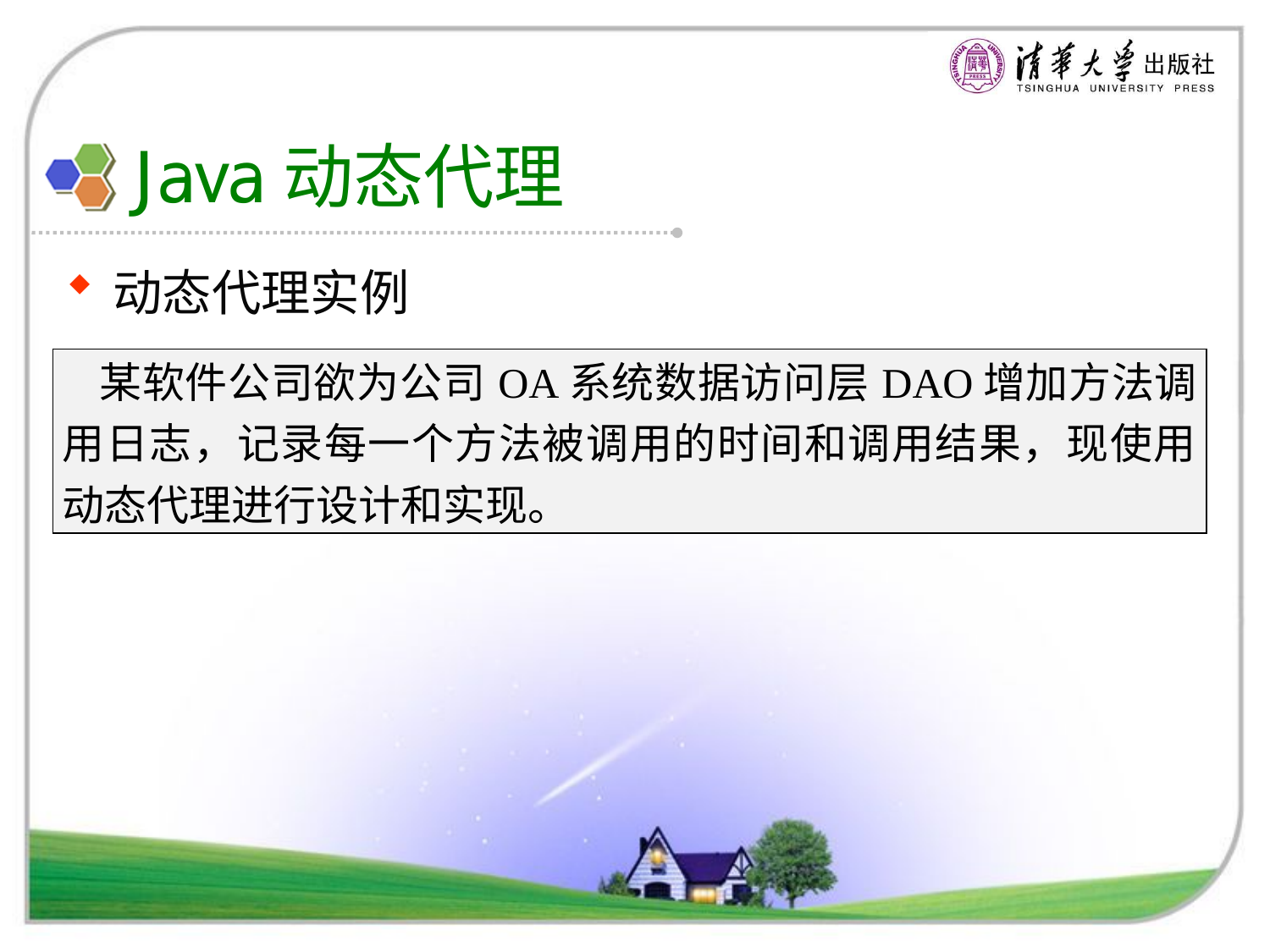

# Java动态代理
动态代理实例
| 某软件公司欲为公司OA系统数据访问层DAO增加方法调用日志，记录每一个方法被调用的时间和调用结果，现使用动态代理进行设计和实现。 |
| --- |